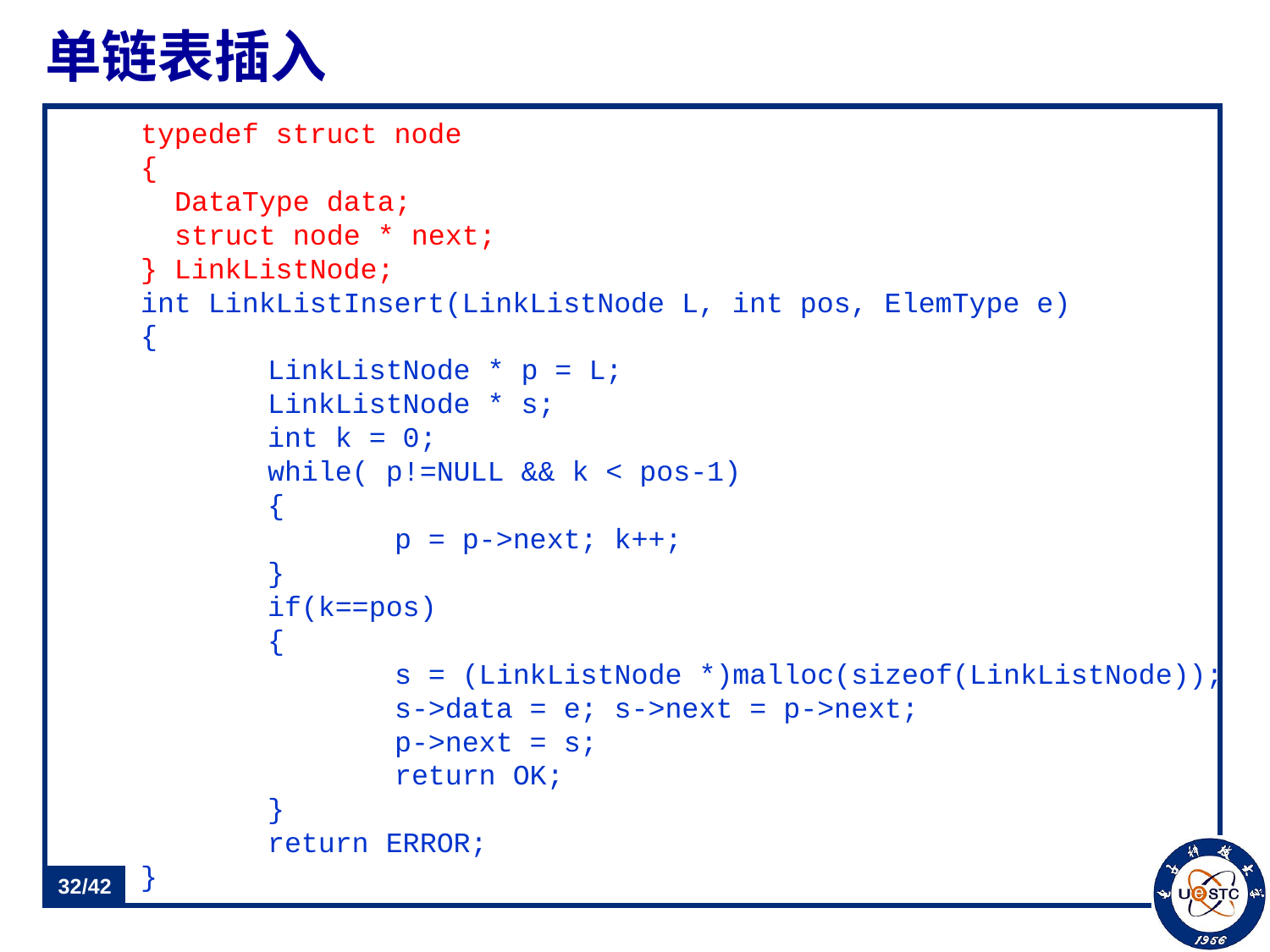

# 单链表插入
typedef struct node
{
  DataType data;
  struct node * next;
} LinkListNode;
int LinkListInsert(LinkListNode L, int pos, ElemType e)
{
	LinkListNode * p = L;
	LinkListNode * s;
	int k = 0;
	while( p!=NULL && k < pos-1)
	{
		p = p->next; k++;
	}
	if(k==pos)
	{
		s = (LinkListNode *)malloc(sizeof(LinkListNode));
		s->data = e; s->next = p->next;
		p->next = s;
		return OK;
	}
	return ERROR;
}
32/42